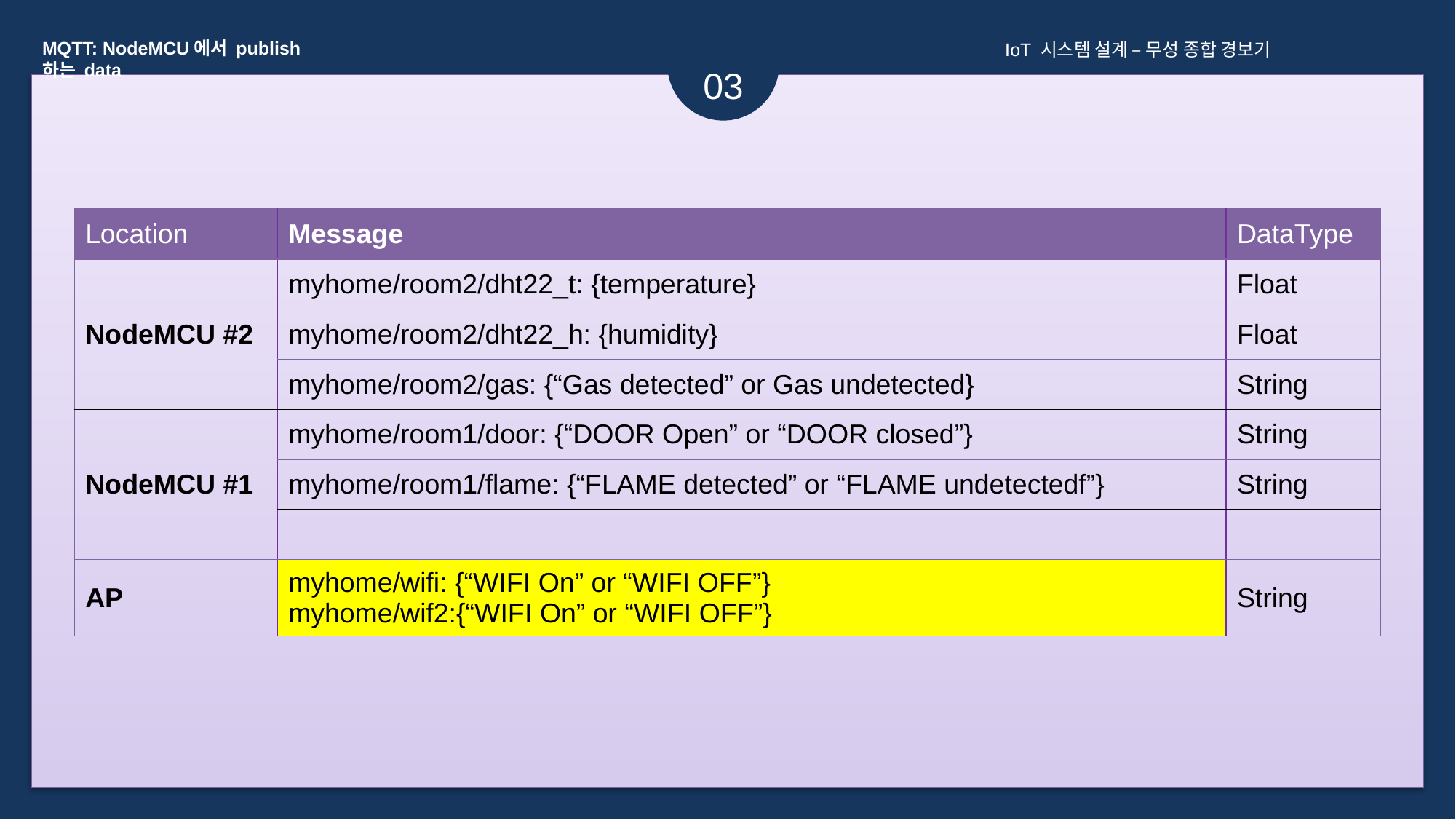

MQTT: NodeMCU에서 publish하는 data
IoT 시스템 설계 – 무성 종합 경보기
03

| Location | Message | DataType |
| --- | --- | --- |
| NodeMCU #2 | myhome/room2/dht22\_t: {temperature} | Float |
|  | myhome/room2/dht22\_h: {humidity} | Float |
|  | myhome/room2/gas: {“Gas detected” or Gas undetected} | String |
| NodeMCU #1 | myhome/room1/door: {“DOOR Open” or “DOOR closed”} | String |
|  | myhome/room1/flame: {“FLAME detected” or “FLAME undetectedf”} | String |
|  |  |  |
| AP | myhome/wifi: {“WIFI On” or “WIFI OFF”} myhome/wif2:{“WIFI On” or “WIFI OFF”} | String |